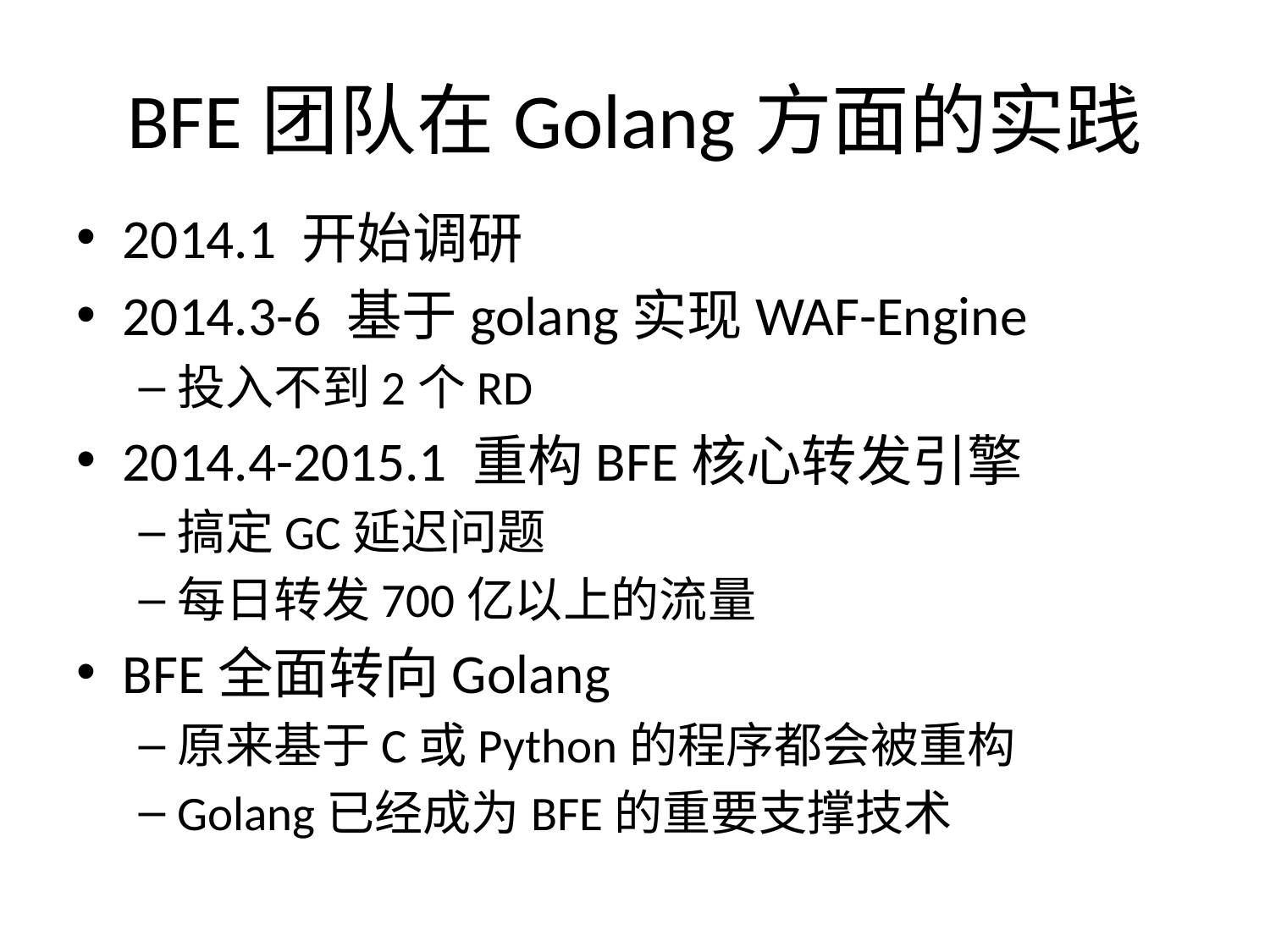

# BFE团队在Golang方面的实践
2014.1 开始调研
2014.3-6 基于golang实现WAF-Engine
投入不到2个RD
2014.4-2015.1 重构BFE核心转发引擎
搞定GC延迟问题
每日转发700亿以上的流量
BFE全面转向Golang
原来基于C或Python的程序都会被重构
Golang已经成为BFE的重要支撑技术